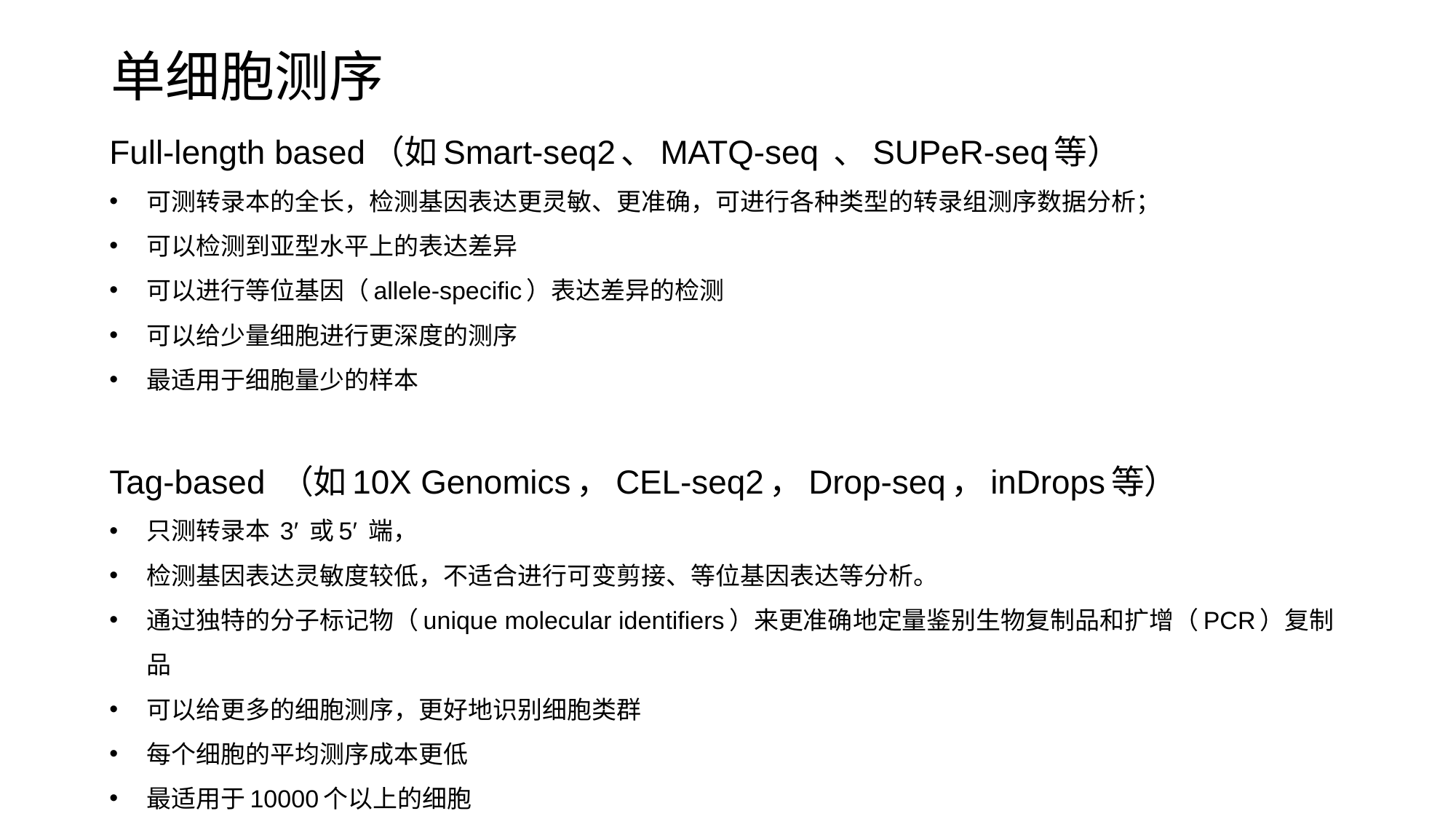

# 单细胞测序
Full-length based（如Smart-seq2、MATQ-seq 、SUPeR-seq等）
可测转录本的全长，检测基因表达更灵敏、更准确，可进行各种类型的转录组测序数据分析；
可以检测到亚型水平上的表达差异
可以进行等位基因（allele-specific）表达差异的检测
可以给少量细胞进行更深度的测序
最适用于细胞量少的样本

Tag-based （如10X Genomics，CEL-seq2，Drop-seq，inDrops等）
只测转录本 3′ 或5′ 端，
检测基因表达灵敏度较低，不适合进行可变剪接、等位基因表达等分析。
通过独特的分子标记物（unique molecular identifiers）来更准确地定量鉴别生物复制品和扩增（PCR）复制品
可以给更多的细胞测序，更好地识别细胞类群
每个细胞的平均测序成本更低
最适用于10000个以上的细胞